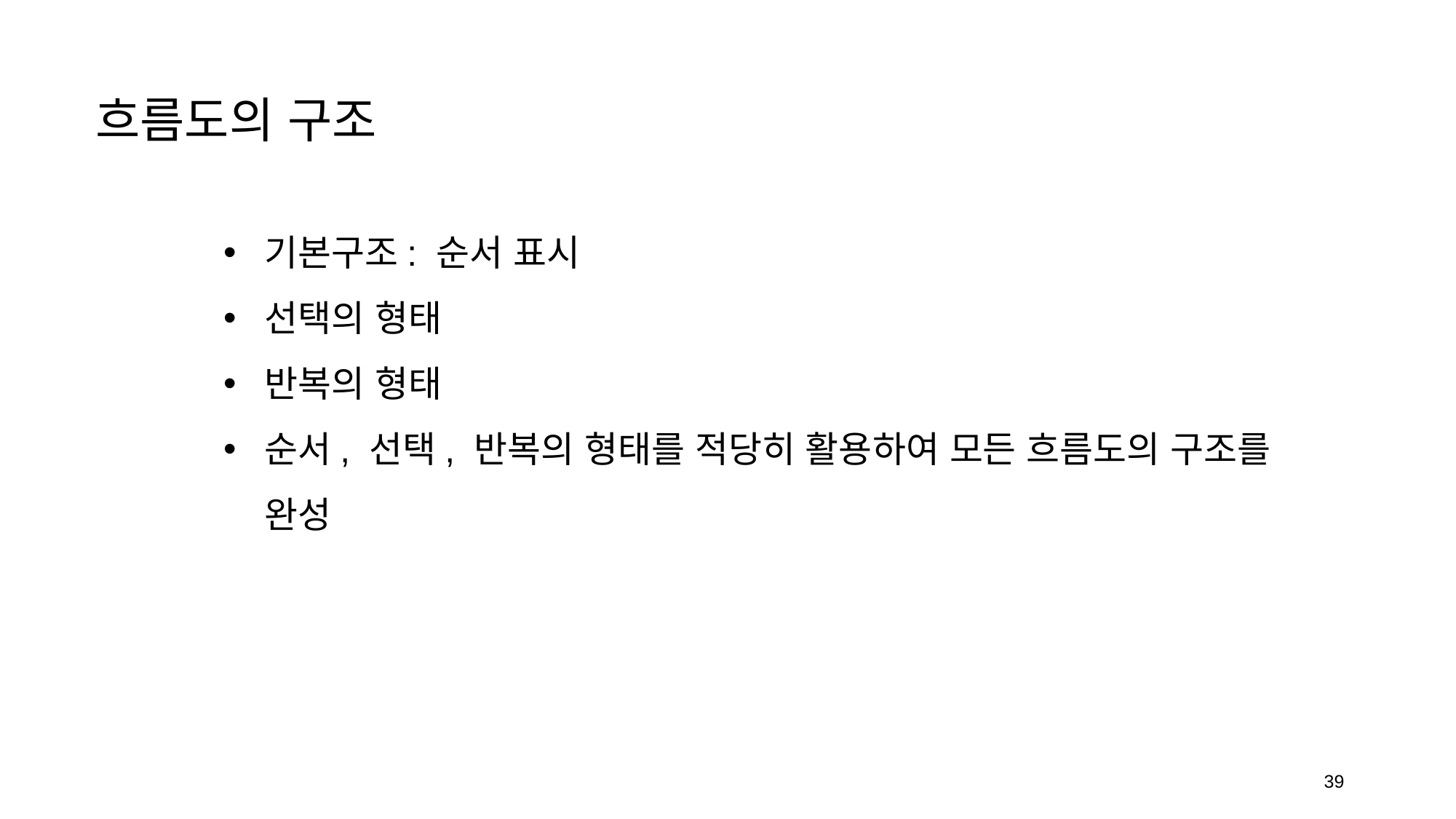

흐름도의 구조
기본구조: 순서 표시
선택의 형태
반복의 형태
순서, 선택, 반복의 형태를 적당히 활용하여 모든 흐름도의 구조를 완성
39